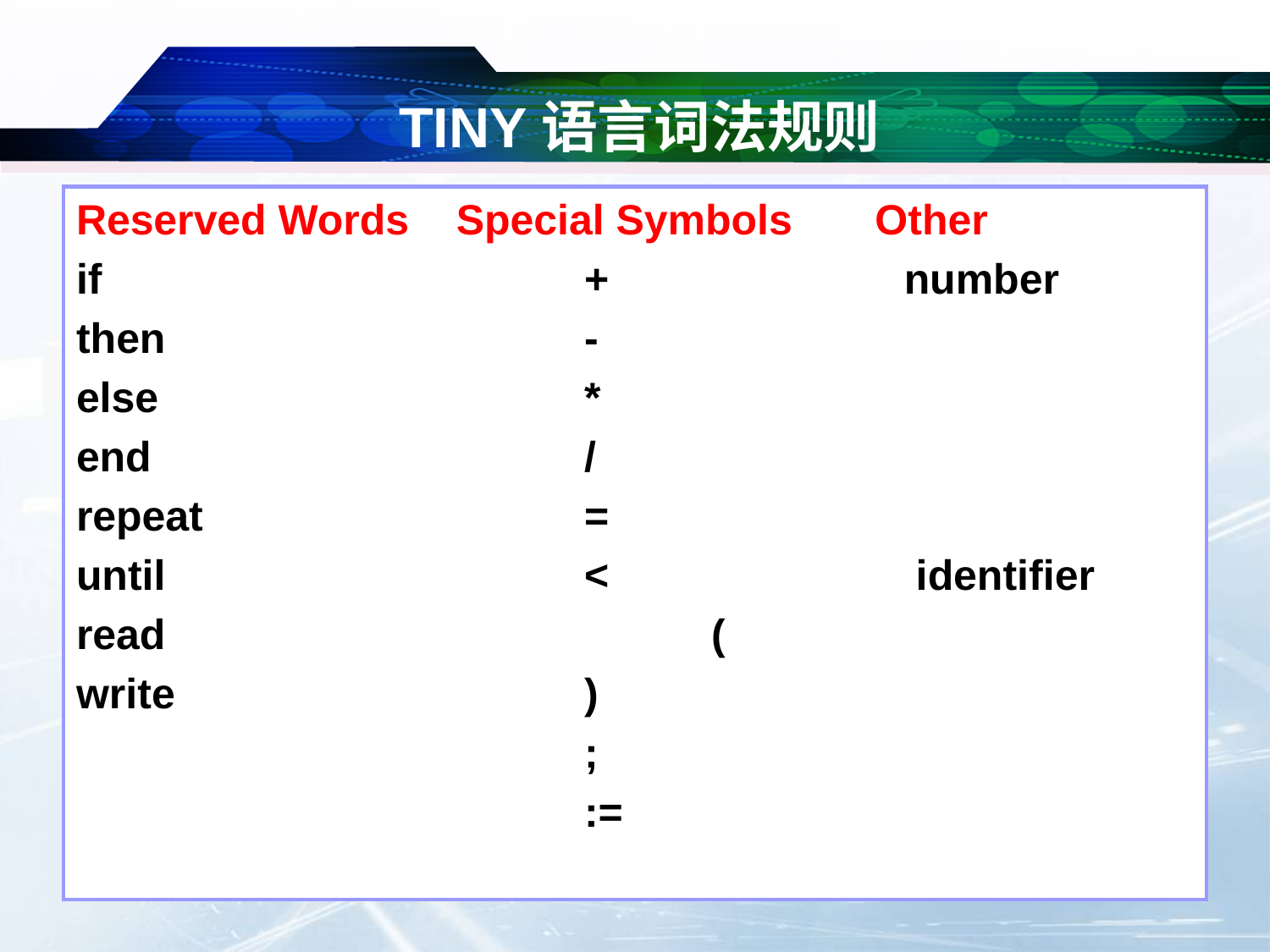

# TINY语言词法规则
Reserved Words    Special Symbols       Other
if	    		        	+                         number
then	   			-
else	    			*
end	    			/
repeat             		=
until               		<                          identifier
read              			(
write              		)
		 	         	;
                  			:=